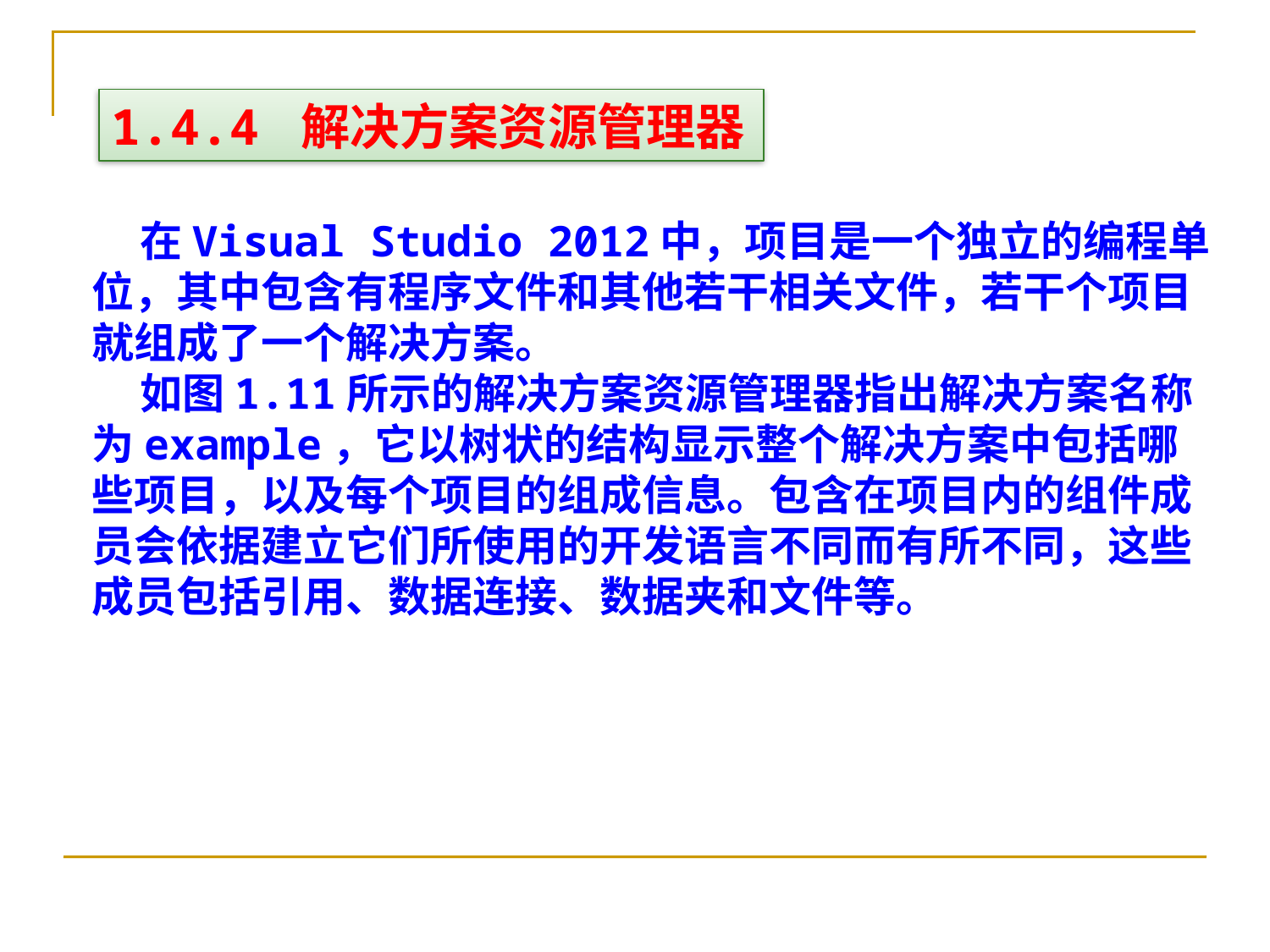

1.4.4 解决方案资源管理器
    在Visual Studio 2012中，项目是一个独立的编程单位，其中包含有程序文件和其他若干相关文件，若干个项目就组成了一个解决方案。
    如图1.11所示的解决方案资源管理器指出解决方案名称为example，它以树状的结构显示整个解决方案中包括哪些项目，以及每个项目的组成信息。包含在项目内的组件成员会依据建立它们所使用的开发语言不同而有所不同，这些成员包括引用、数据连接、数据夹和文件等。